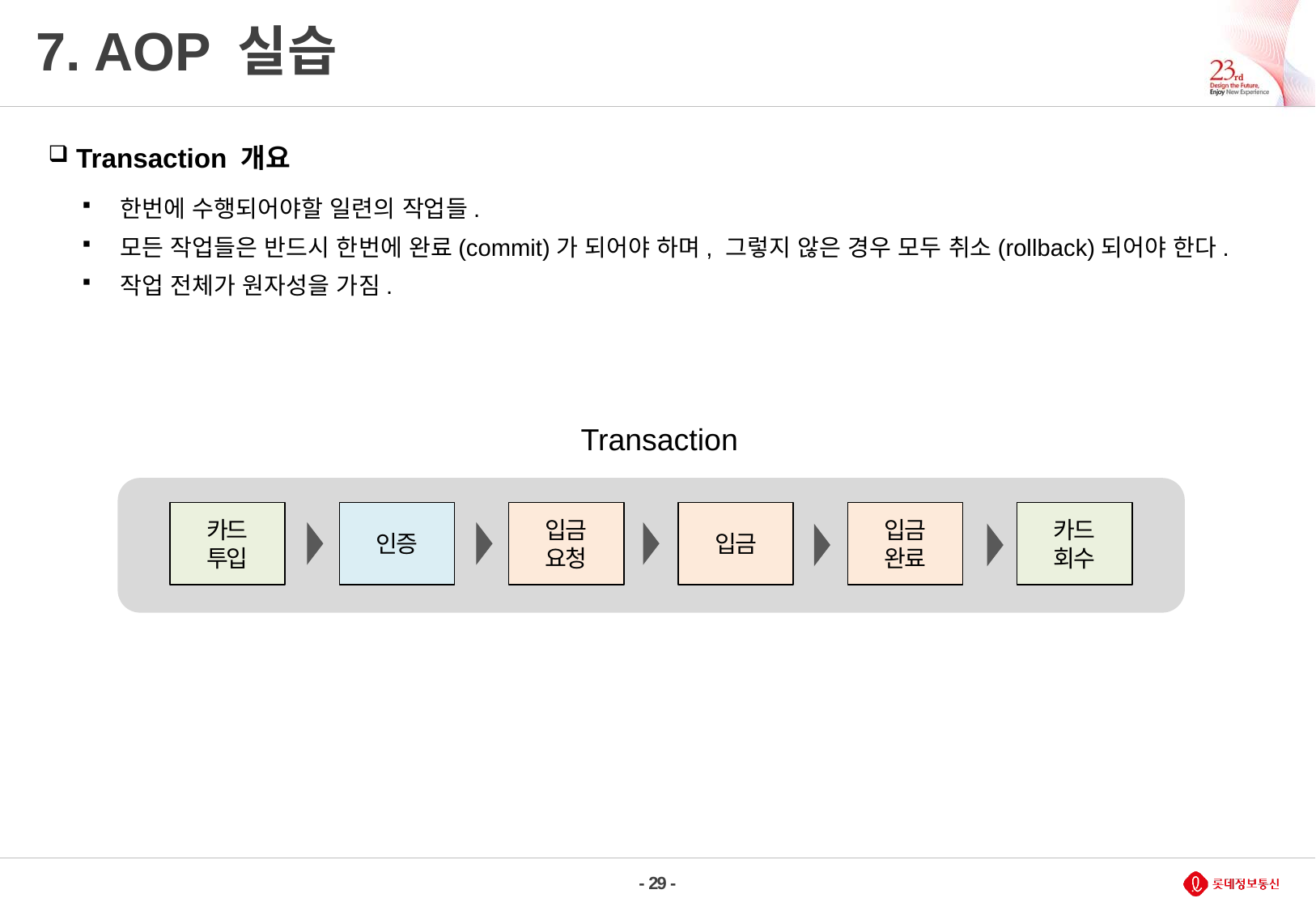

# 7. AOP 실습
 Transaction 개요
한번에 수행되어야할 일련의 작업들.
모든 작업들은 반드시 한번에 완료(commit)가 되어야 하며, 그렇지 않은 경우 모두 취소(rollback)되어야 한다.
작업 전체가 원자성을 가짐.
Transaction

카드
회수
입금
요청
입금
입금
완료
카드
투입
인증

- 29 -